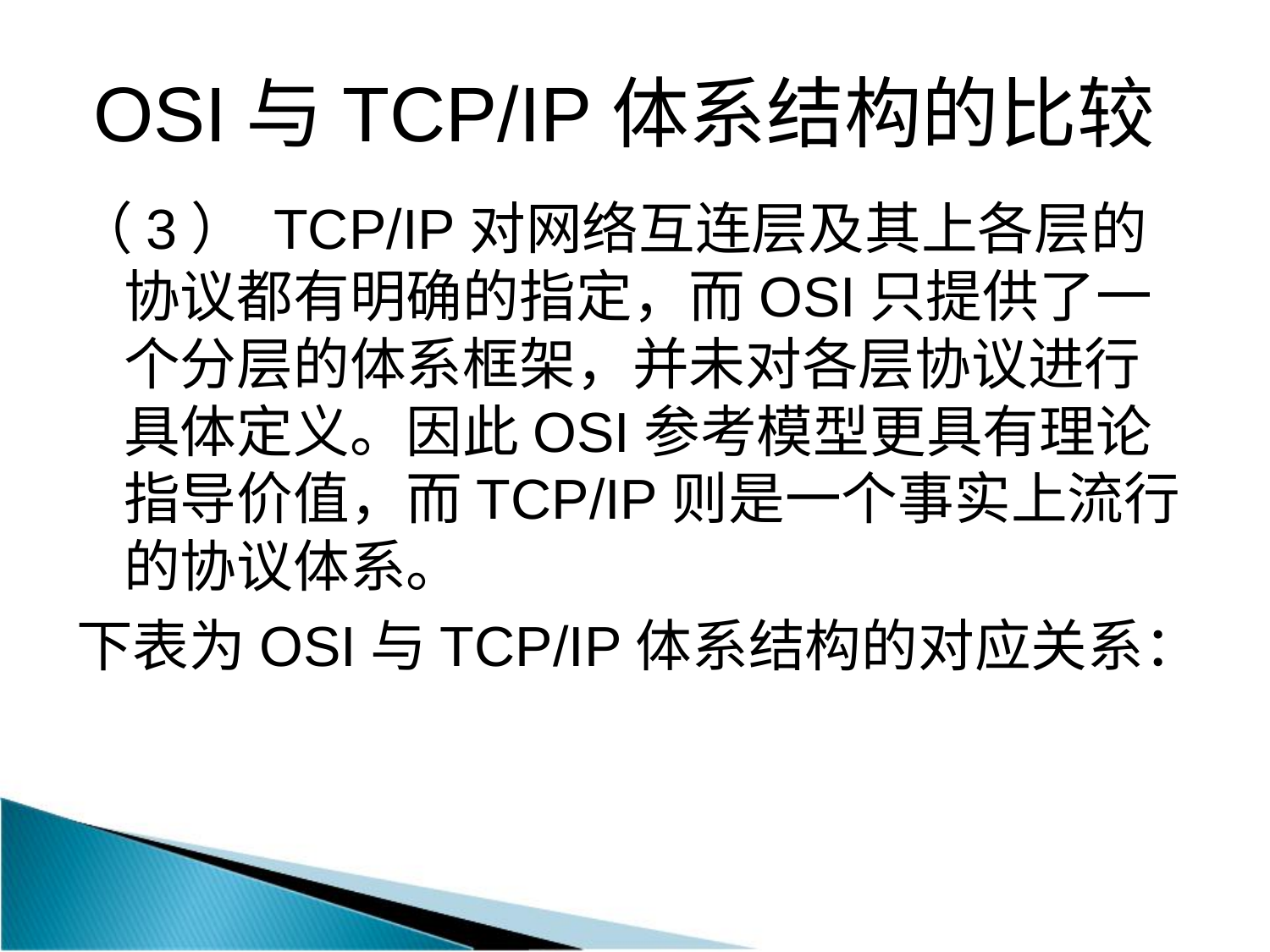

# OSI与TCP/IP体系结构的比较
（3） TCP/IP对网络互连层及其上各层的协议都有明确的指定，而OSI只提供了一个分层的体系框架，并未对各层协议进行具体定义。因此OSI参考模型更具有理论指导价值，而TCP/IP则是一个事实上流行的协议体系。
下表为OSI与TCP/IP体系结构的对应关系：